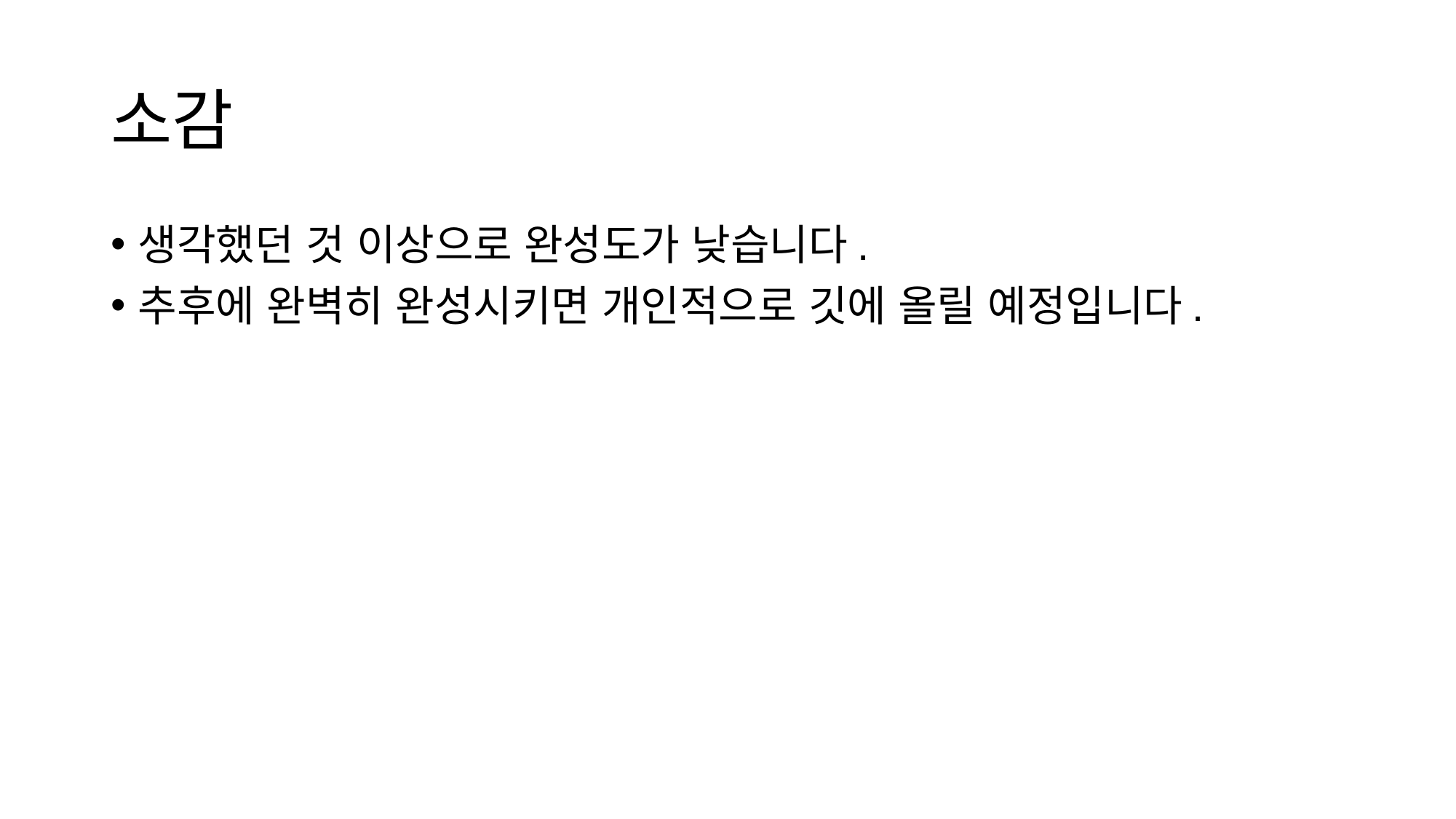

# 소감
생각했던 것 이상으로 완성도가 낮습니다.
추후에 완벽히 완성시키면 개인적으로 깃에 올릴 예정입니다.